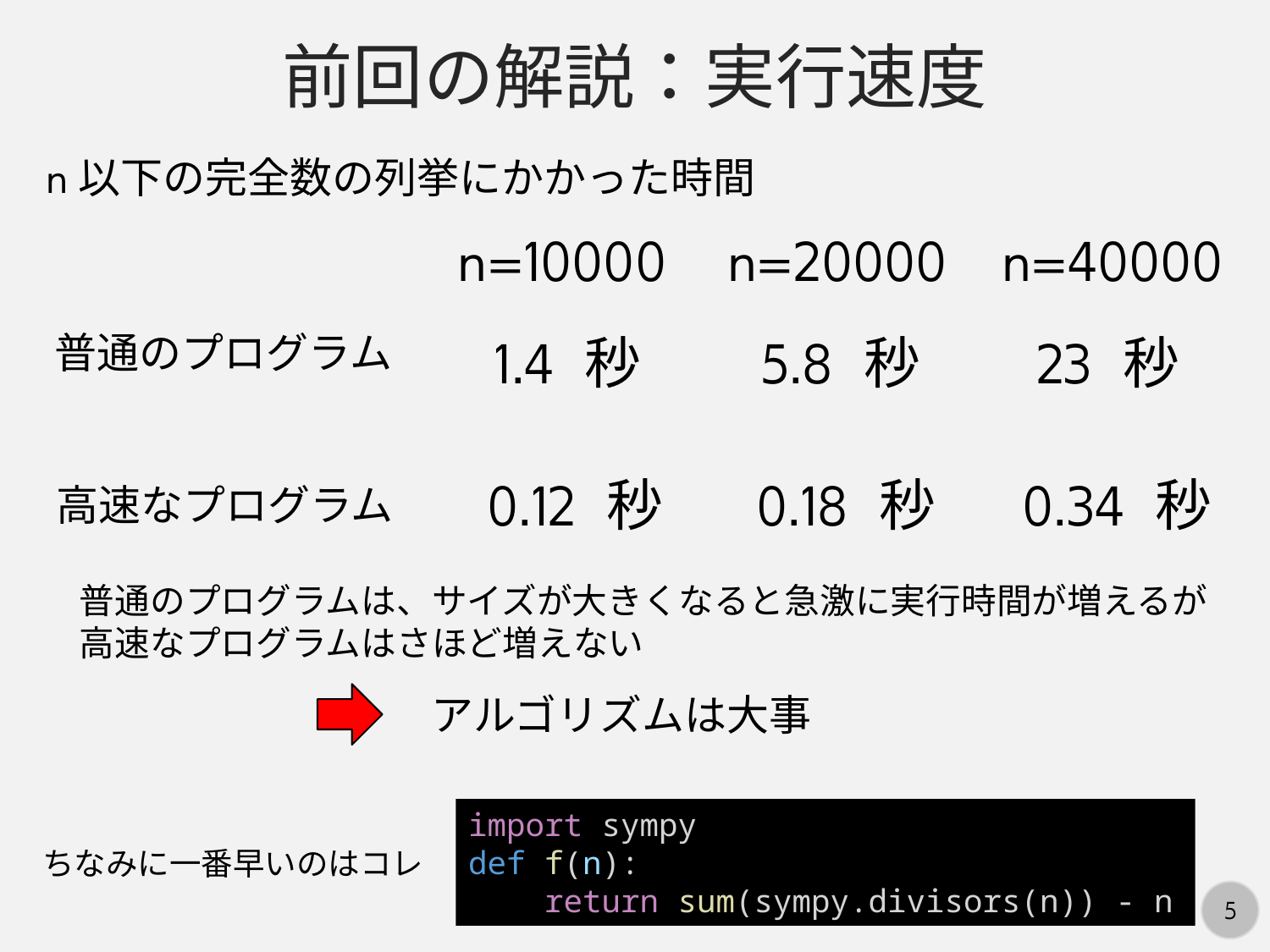

前回の解説：実行速度
n以下の完全数の列挙にかかった時間
n=10000
n=20000
n=40000
普通のプログラム
1.4 秒
5.8 秒
23 秒
0.12 秒
0.18 秒
0.34 秒
高速なプログラム
普通のプログラムは、サイズが大きくなると急激に実行時間が増えるが
高速なプログラムはさほど増えない
アルゴリズムは大事

import sympy
def f(n):
    return sum(sympy.divisors(n)) - n
ちなみに一番早いのはコレ